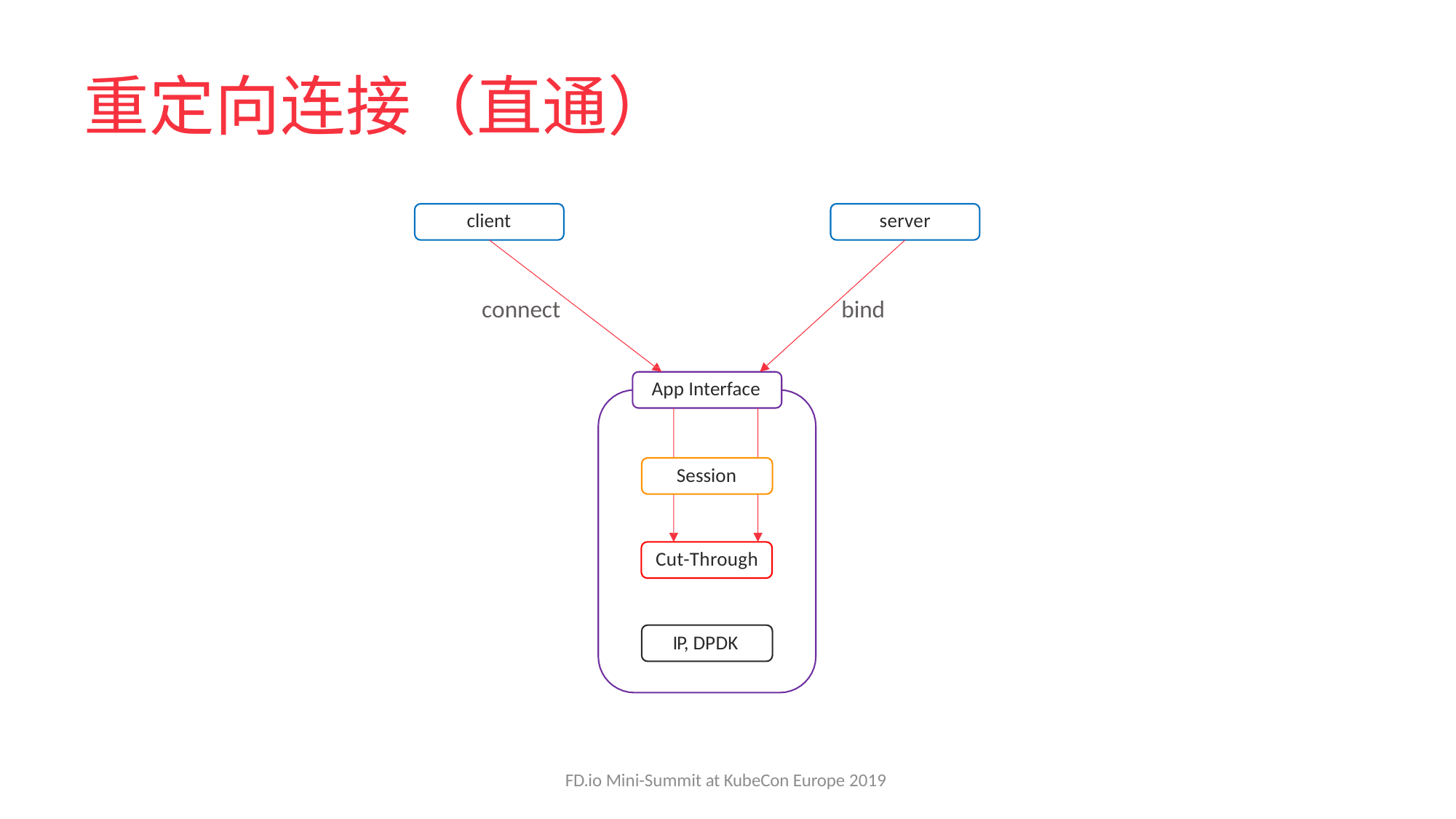

# 重定向连接（直通）

client
server

connect
bind

App Interface

Session

Cut-Through

IP, DPDK
FD.io Mini-Summit at KubeCon Europe 2019